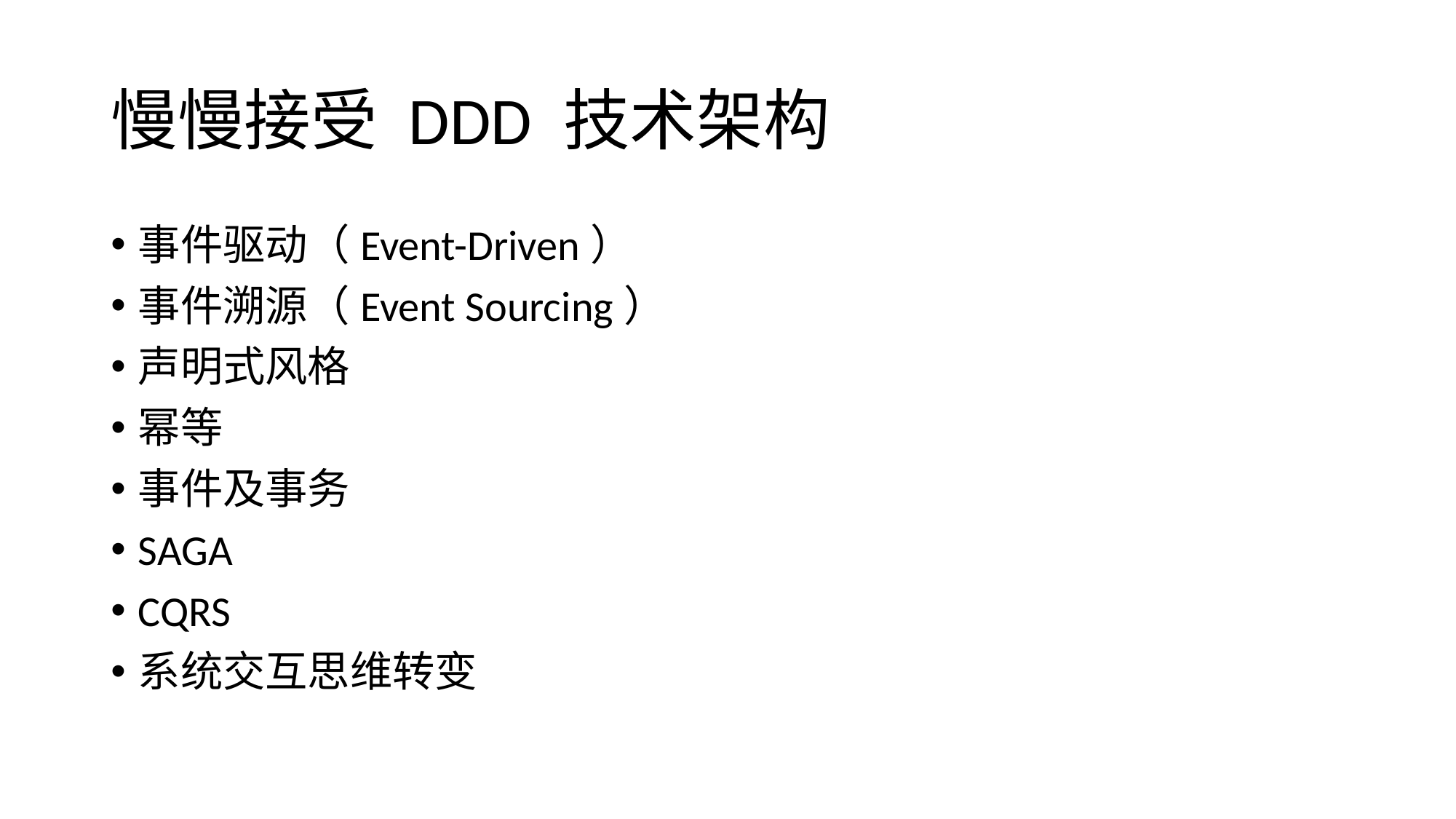

# 慢慢接受 DDD 技术架构
事件驱动（Event-Driven）
事件溯源（Event Sourcing）
声明式风格
幂等
事件及事务
SAGA
CQRS
系统交互思维转变